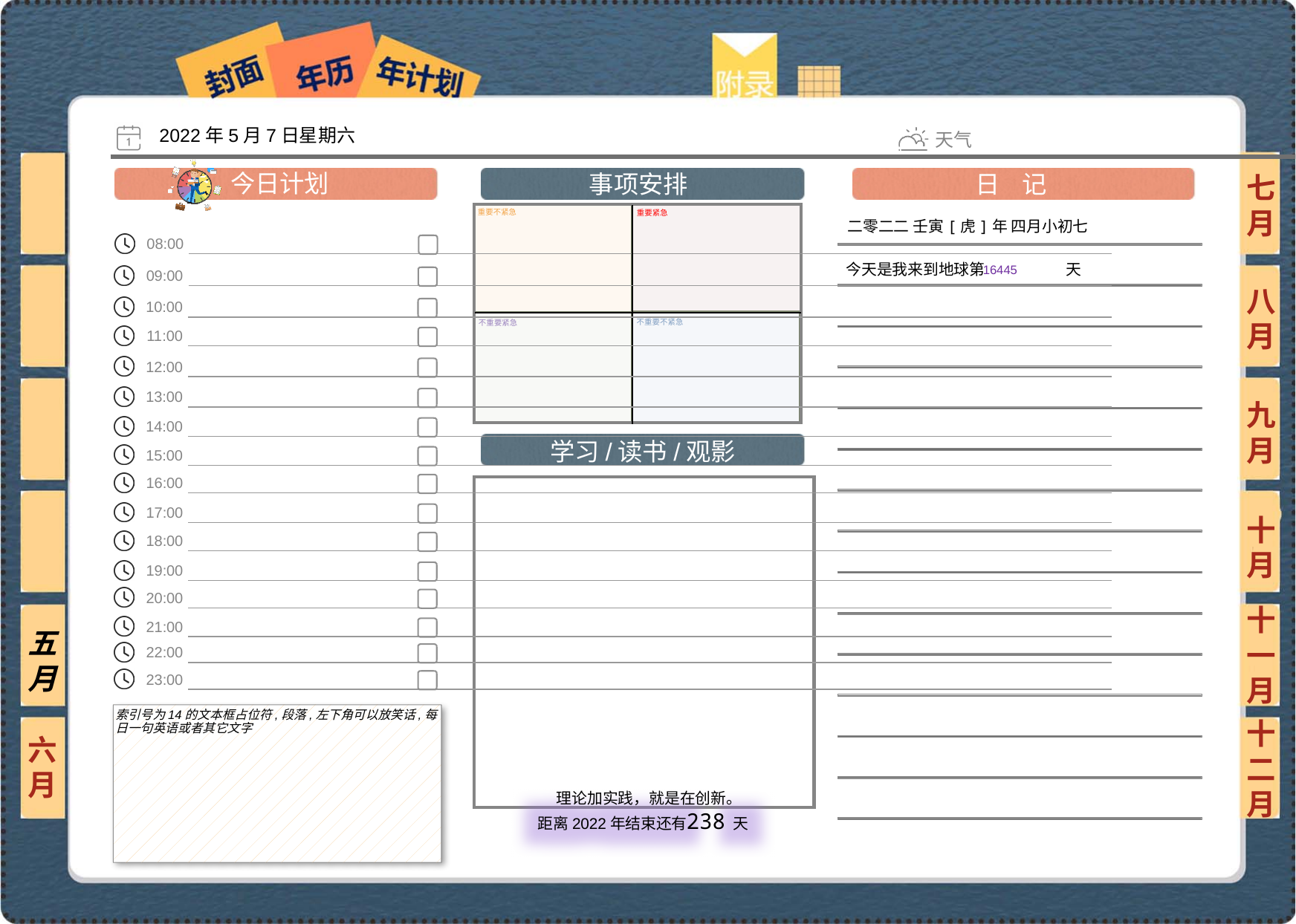

2022年5月7日星期六
七月
二零二二 壬寅[虎]年 四月小初七
16445
八月
九月
十月
十一月
五月
索引号为14的文本框占位符,段落,左下角可以放笑话,每日一句英语或者其它文字
六月
十二月
238
 理论加实践，就是在创新。